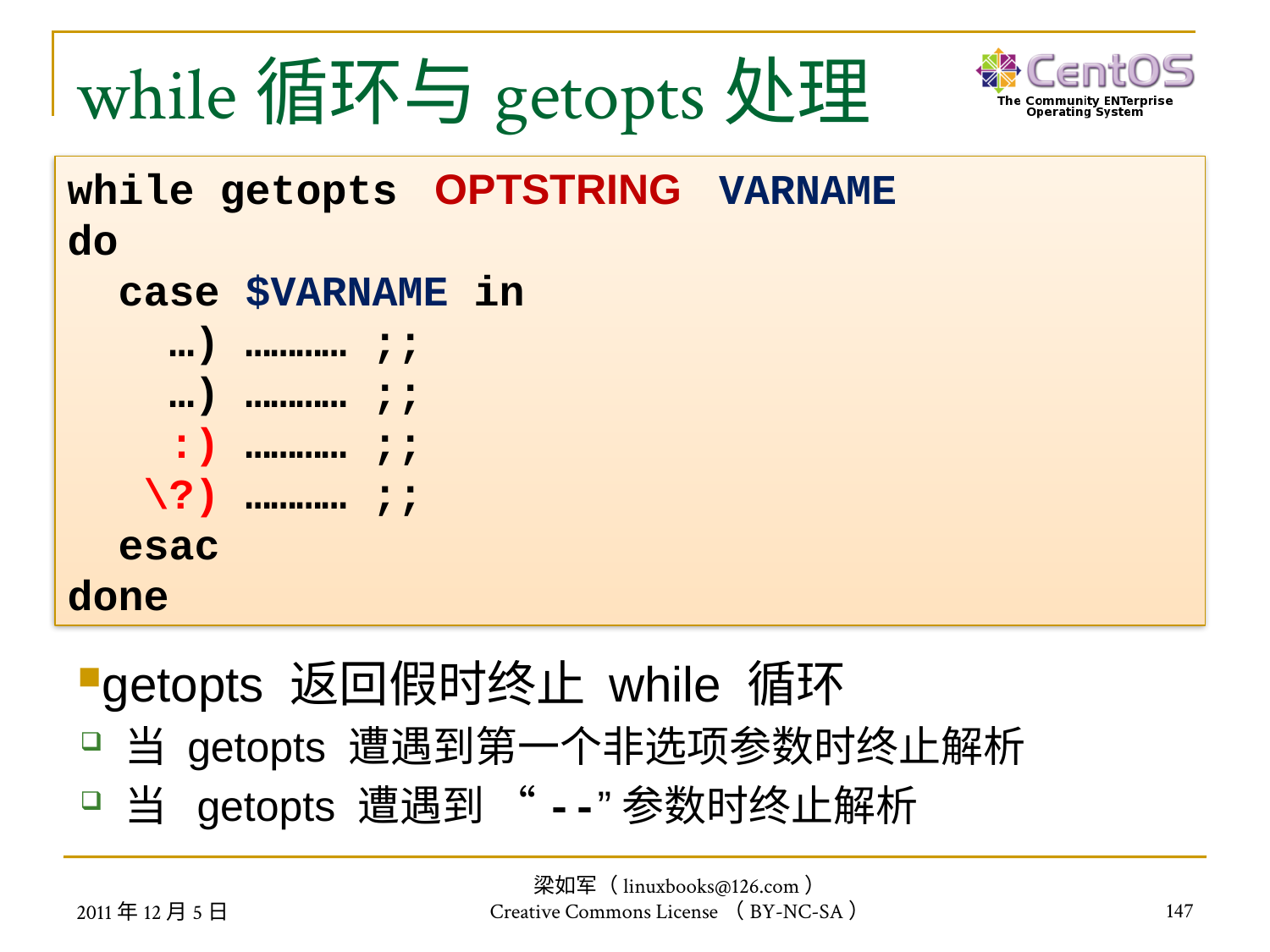

# while循环与getopts处理
while getopts  OPTSTRING  VARNAME
do
  case $VARNAME in
    …) ………… ;;
    …) ………… ;;
    :) ………… ;;
   \?) ………… ;;
  esac
done
getopts 返回假时终止 while 循环
当 getopts 遭遇到第一个非选项参数时终止解析
当  getopts 遭遇到 “--”参数时终止解析

梁如军（linuxbooks@126.com）
Creative Commons License（BY-NC-SA）
2011年12月5日
147